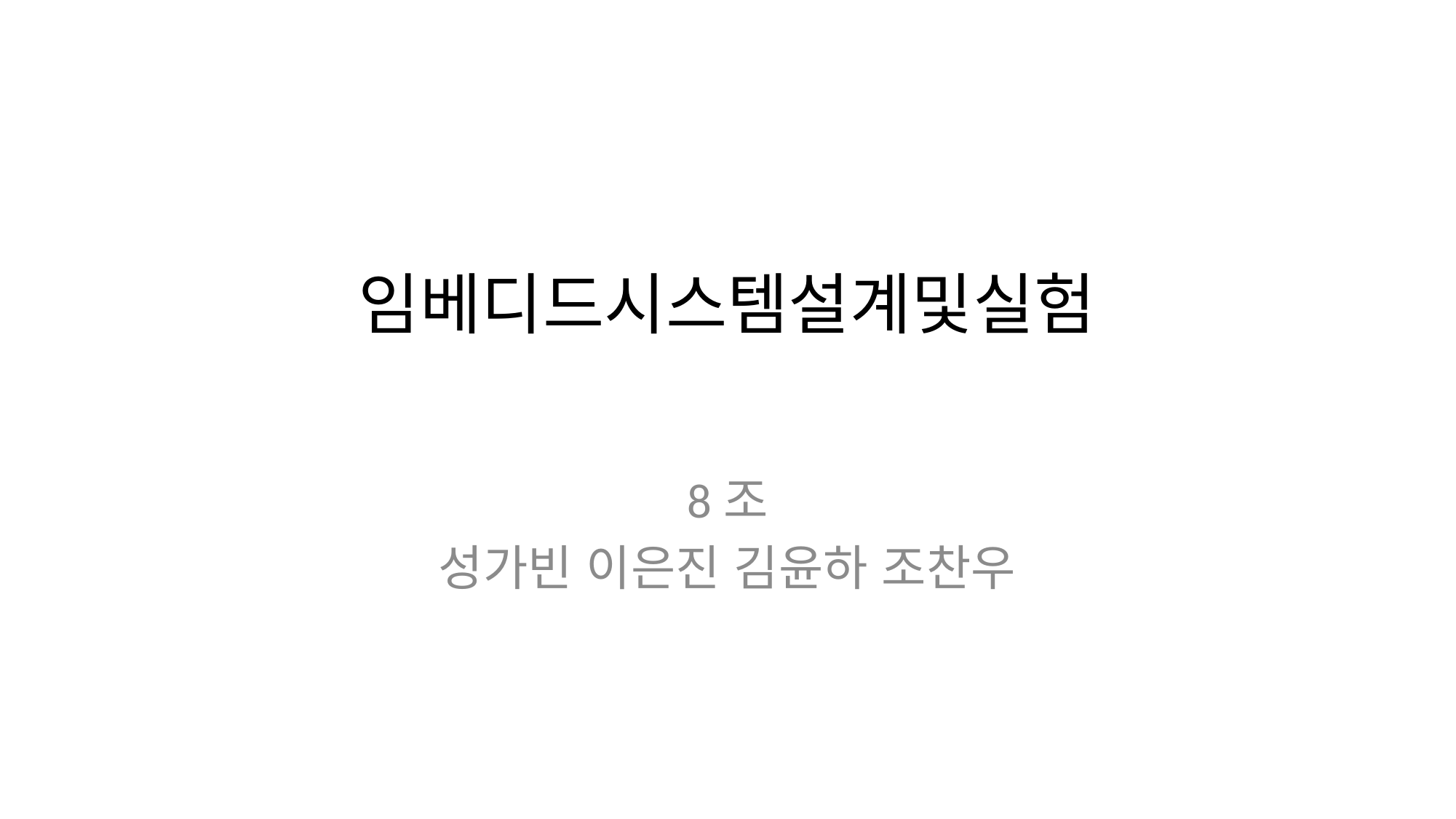

# 임베디드시스템설계및실험
8조
성가빈 이은진 김윤하 조찬우